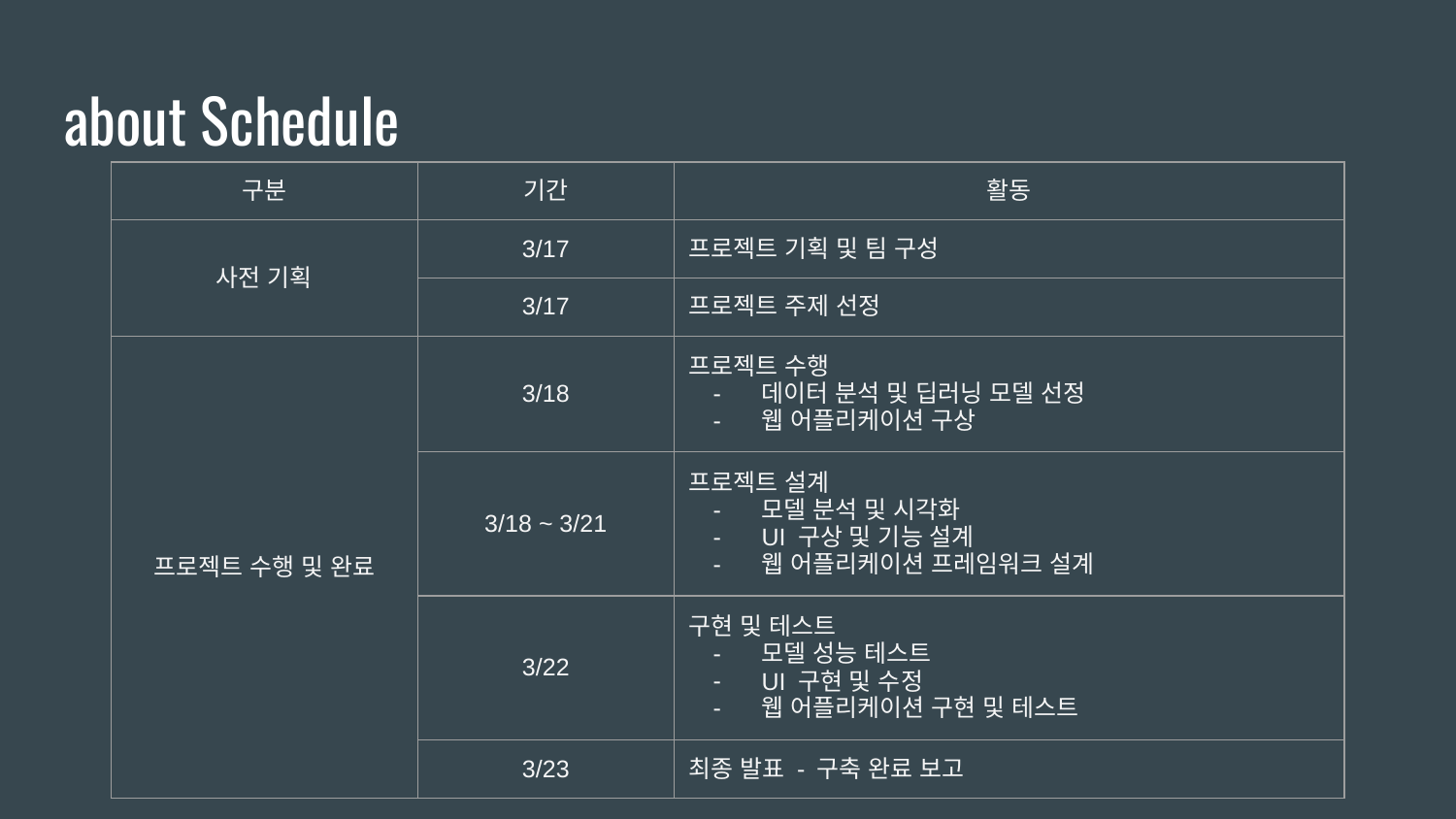

# about Schedule
| 구분 | 기간 | 활동 |
| --- | --- | --- |
| 사전 기획 | 3/17 | 프로젝트 기획 및 팀 구성 |
|  | 3/17 | 프로젝트 주제 선정 |
| 프로젝트 수행 및 완료 | 3/18 | 프로젝트 수행 데이터 분석 및 딥러닝 모델 선정 웹 어플리케이션 구상 |
|  | 3/18 ~ 3/21 | 프로젝트 설계 모델 분석 및 시각화 UI 구상 및 기능 설계 웹 어플리케이션 프레임워크 설계 |
|  | 3/22 | 구현 및 테스트 모델 성능 테스트 UI 구현 및 수정 웹 어플리케이션 구현 및 테스트 |
|  | 3/23 | 최종 발표 - 구축 완료 보고 |